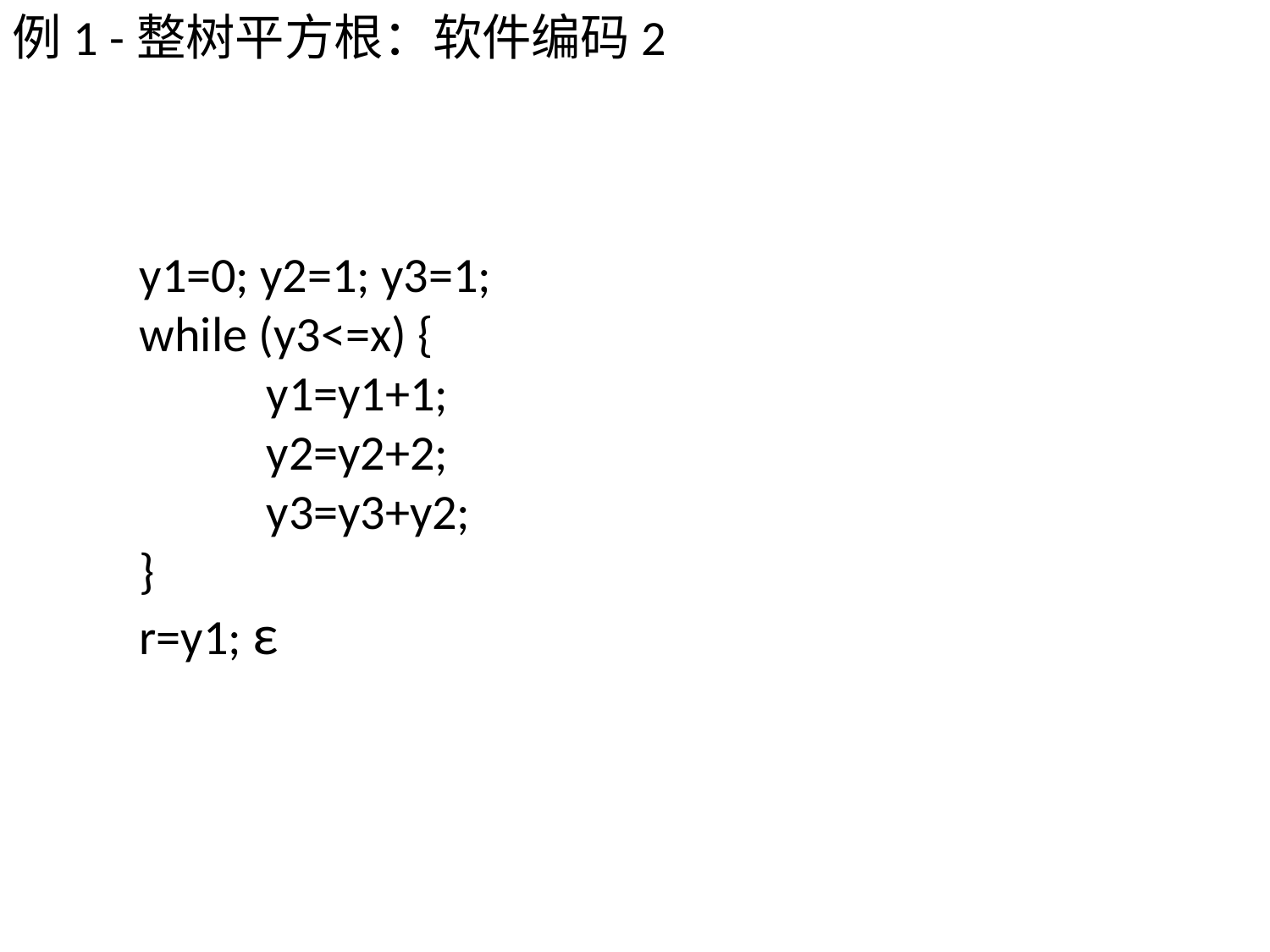

例1 -整树平方根：软件编码2

 	y1=0; y2=1; y3=1;
	while (y3<=x) {
		y1=y1+1;
		y2=y2+2;
 		y3=y3+y2;
	}
r=y1; ε